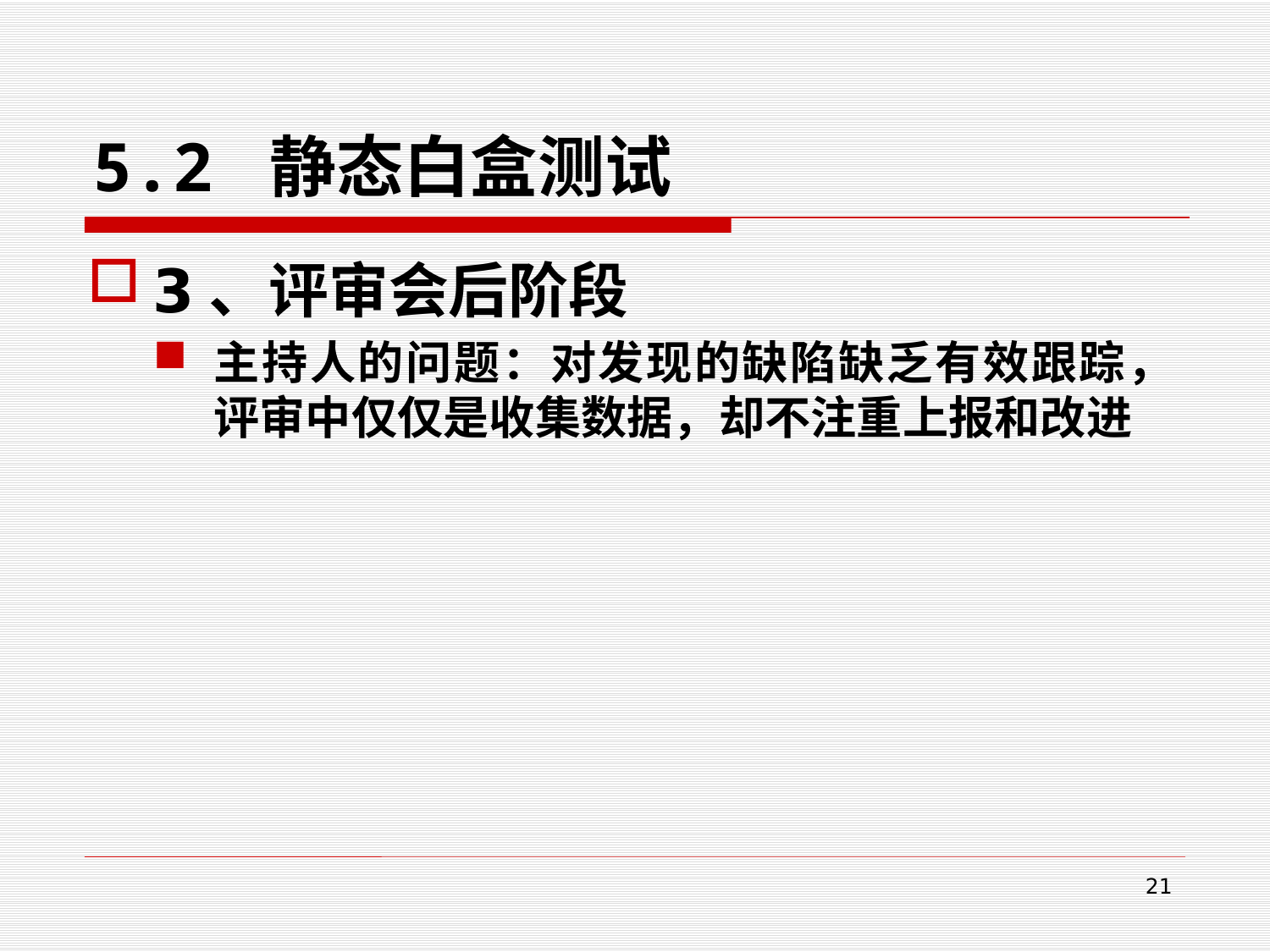

# 5.2 静态白盒测试
3、评审会后阶段
主持人的问题：对发现的缺陷缺乏有效跟踪，评审中仅仅是收集数据，却不注重上报和改进
21